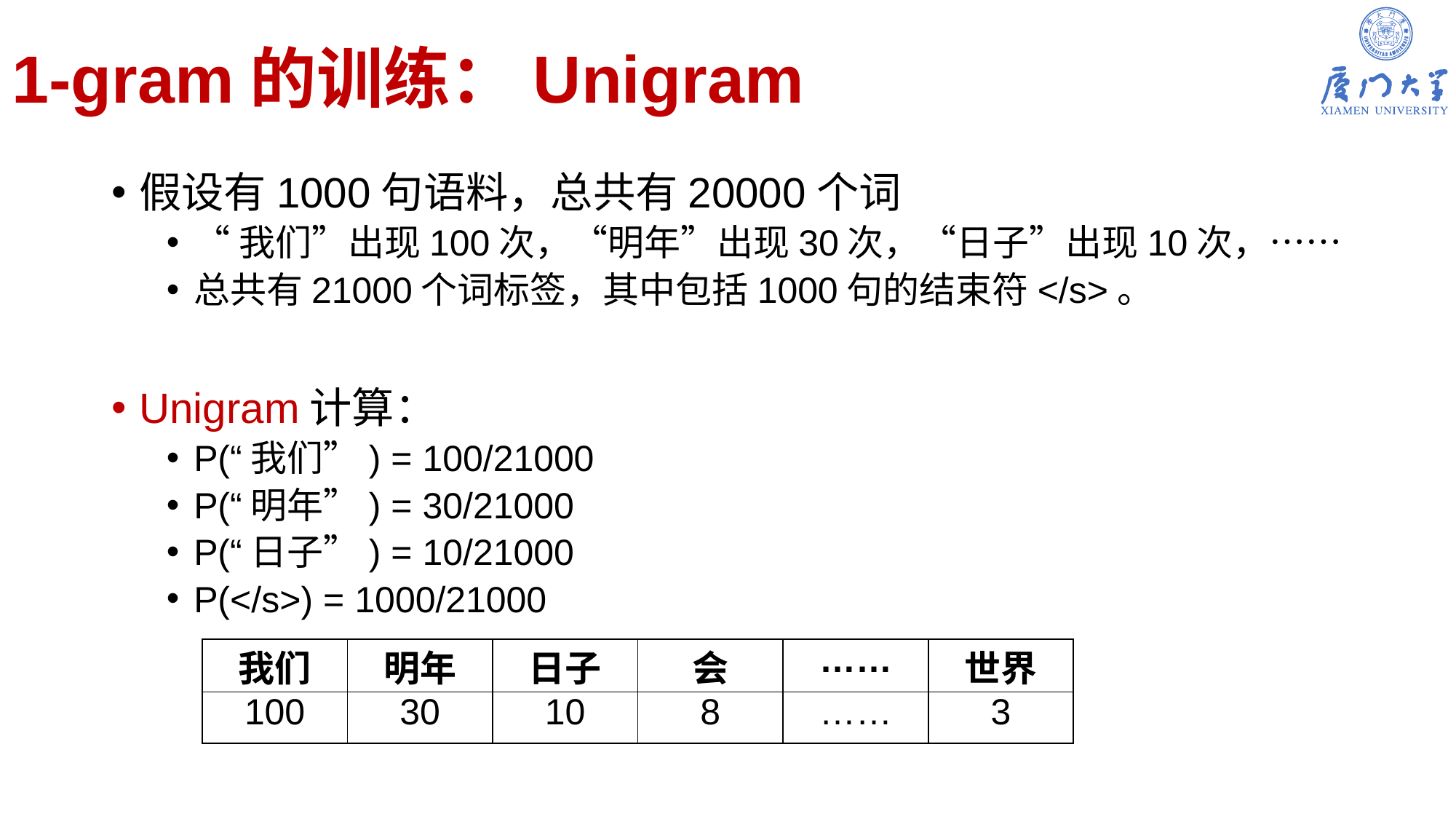

# 1-gram的训练：Unigram
假设有1000句语料，总共有20000个词
“我们”出现100次，“明年”出现30次，“日子”出现10次，……
总共有21000个词标签，其中包括1000句的结束符</s>。

Unigram计算：
P(“我们”) = 100/21000
P(“明年”) = 30/21000
P(“日子”) = 10/21000
P(</s>) = 1000/21000

| 我们 | 明年 | 日子 | 会 | …… | 世界 |
| --- | --- | --- | --- | --- | --- |
| 100 | 30 | 10 | 8 | …… | 3 |